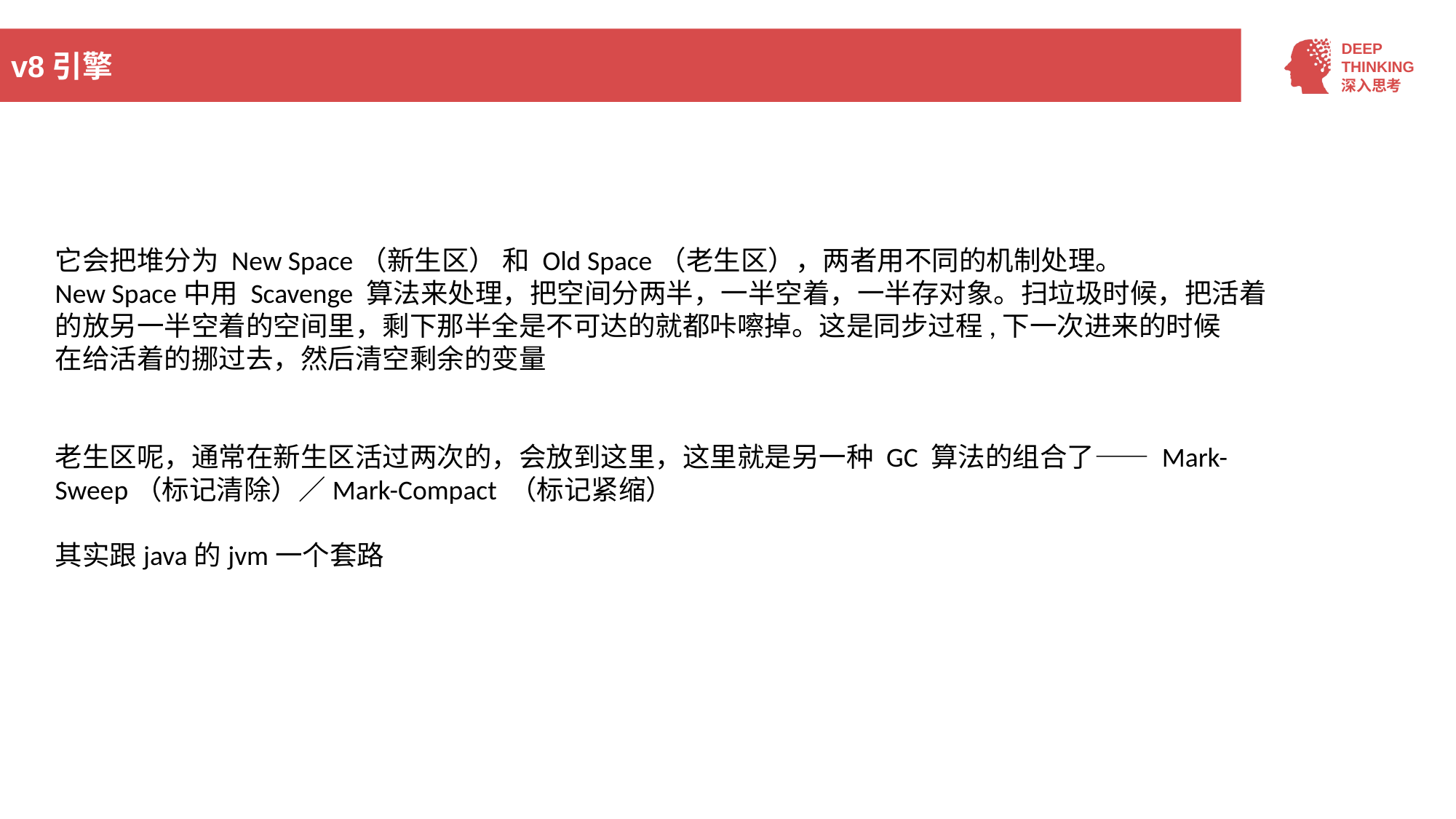

# v8引擎
它会把堆分为 New Space（新生区） 和 Old Space（老生区），两者用不同的机制处理。
New Space中用 Scavenge 算法来处理，把空间分两半，一半空着，一半存对象。扫垃圾时候，把活着的放另一半空着的空间里，剩下那半全是不可达的就都咔嚓掉。这是同步过程,下一次进来的时候
在给活着的挪过去，然后清空剩余的变量

老生区呢，通常在新生区活过两次的，会放到这里，这里就是另一种 GC 算法的组合了—— Mark-Sweep（标记清除）／Mark-Compact （标记紧缩）

其实跟java的jvm一个套路